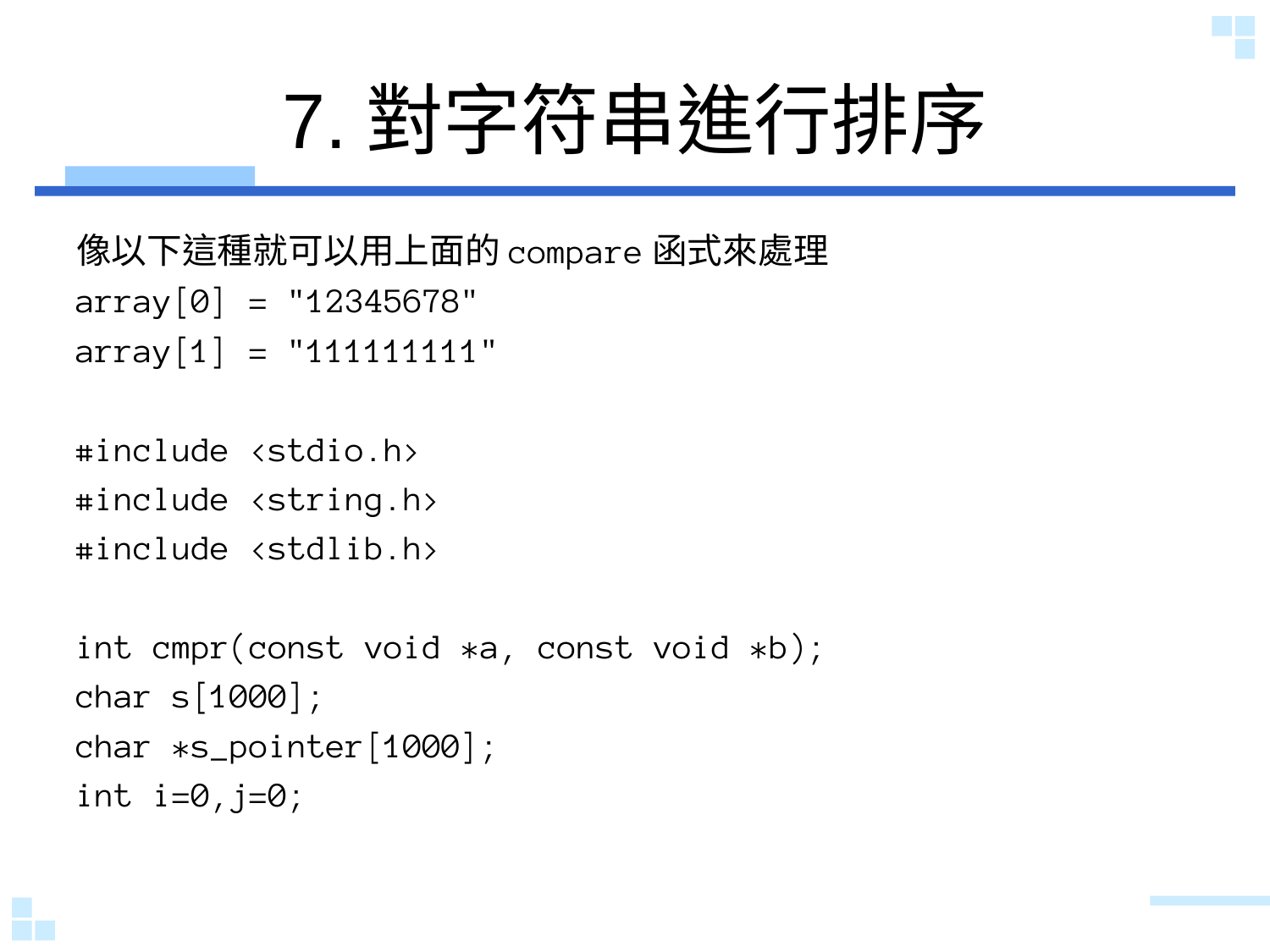

# 7.對字符串進行排序
像以下這種就可以用上面的compare函式來處理
array[0] = "12345678"
array[1] = "111111111"

#include <stdio.h>
#include <string.h>
#include <stdlib.h>

int cmpr(const void *a, const void *b);
char s[1000];
char *s_pointer[1000];
int i=0,j=0;